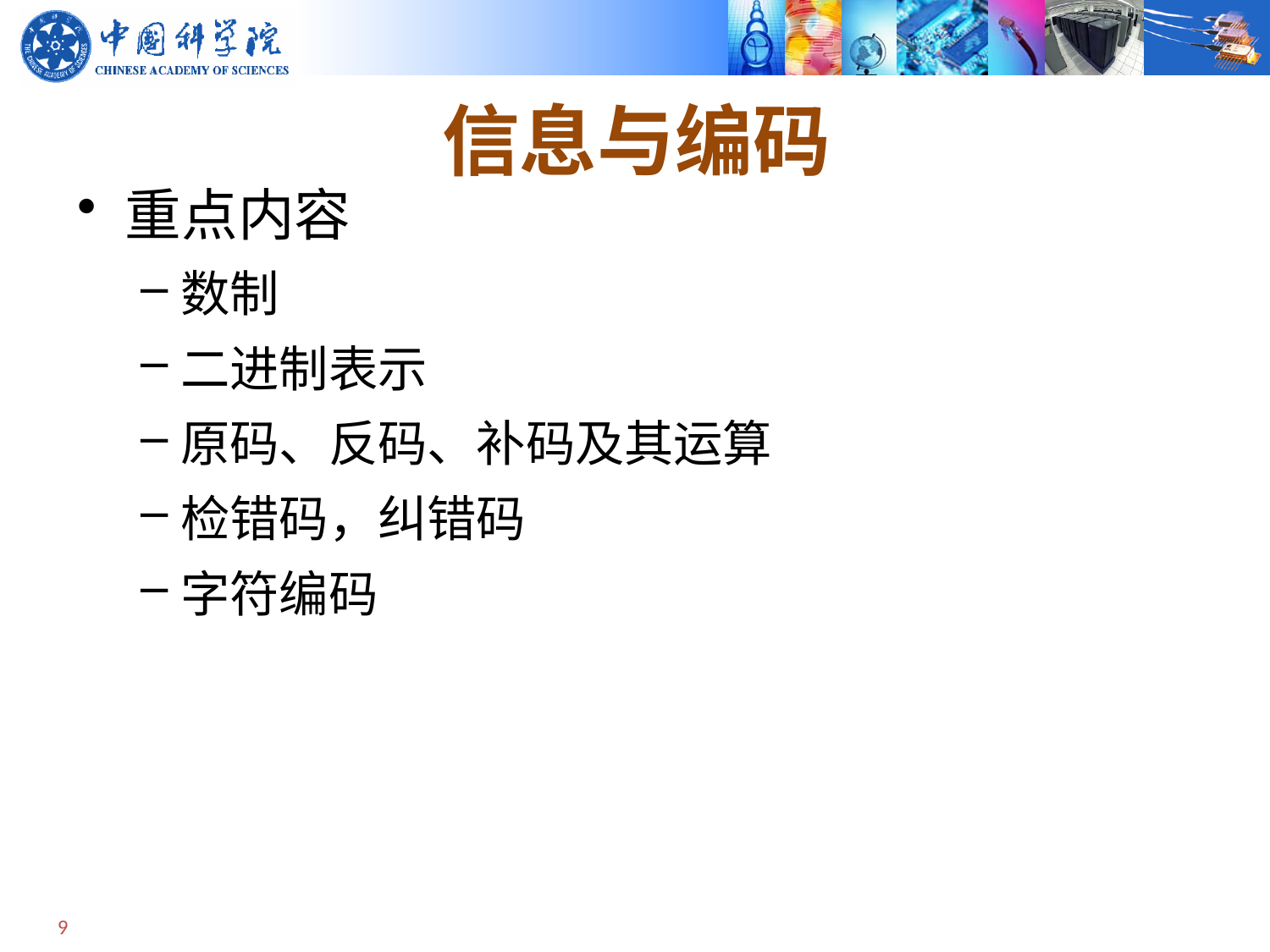

# 信息与编码
重点内容
数制
二进制表示
原码、反码、补码及其运算
检错码，纠错码
字符编码